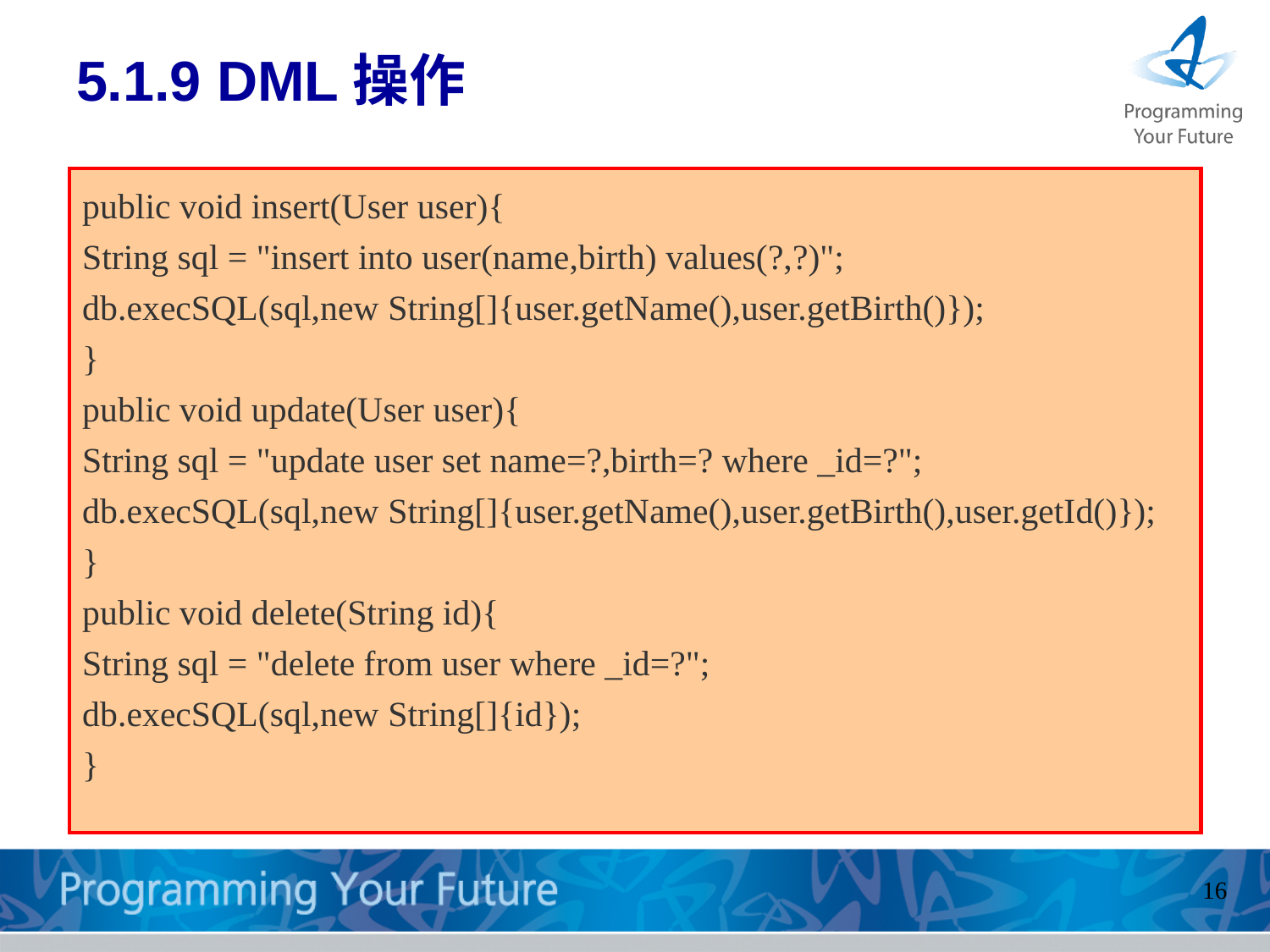

# 5.1.9 DML操作
public void insert(User user){
String sql = "insert into user(name,birth) values(?,?)";
db.execSQL(sql,new String[]{user.getName(),user.getBirth()});
}
public void update(User user){
String sql = "update user set name=?,birth=? where _id=?";
db.execSQL(sql,new String[]{user.getName(),user.getBirth(),user.getId()});
}
public void delete(String id){
String sql = "delete from user where _id=?";
db.execSQL(sql,new String[]{id});
}